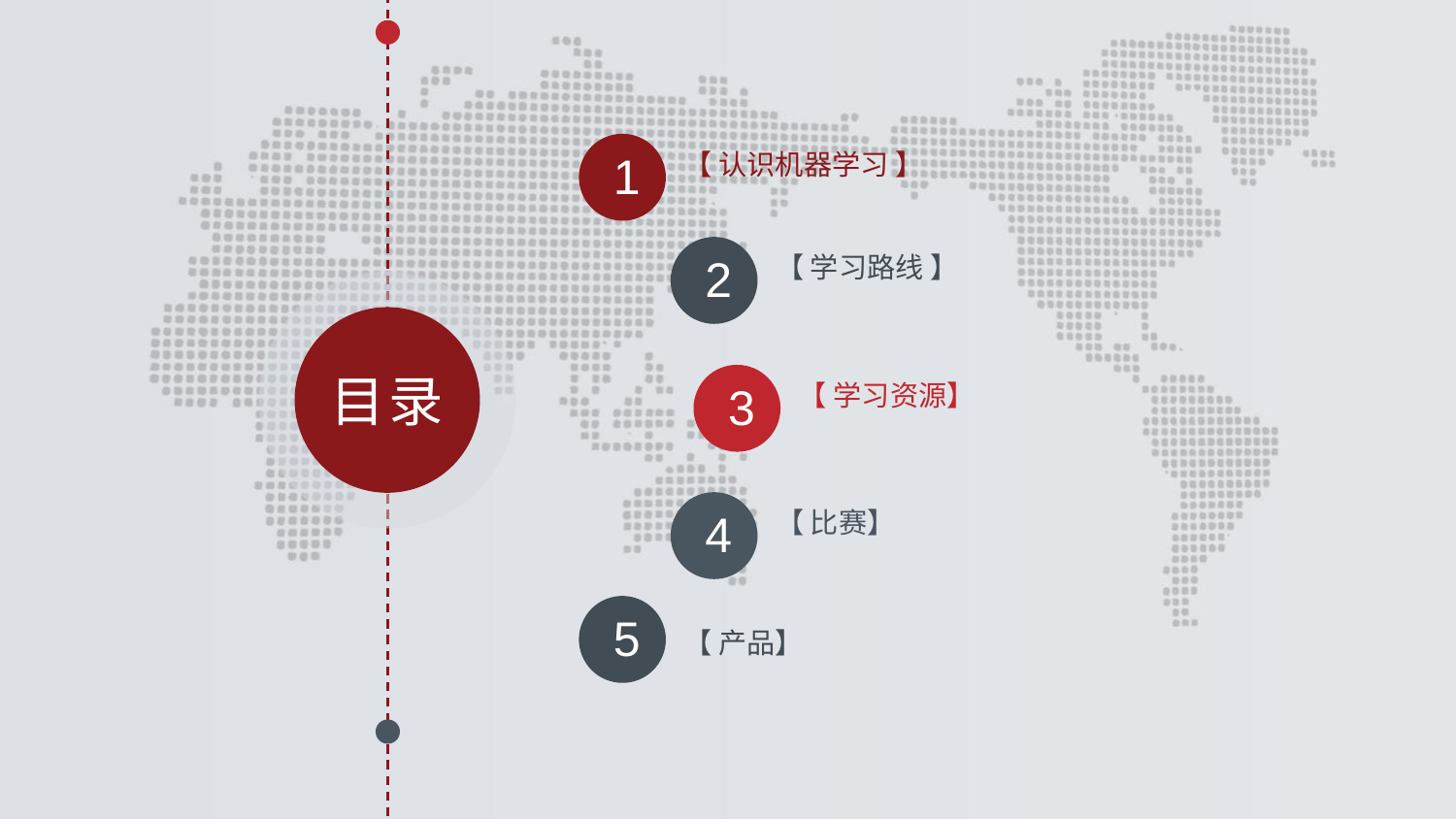

【 认识机器学习 】

1

【 学习路线 】

2

目录
【 学习资源】

3
【 比赛】

4

5
【 产品】